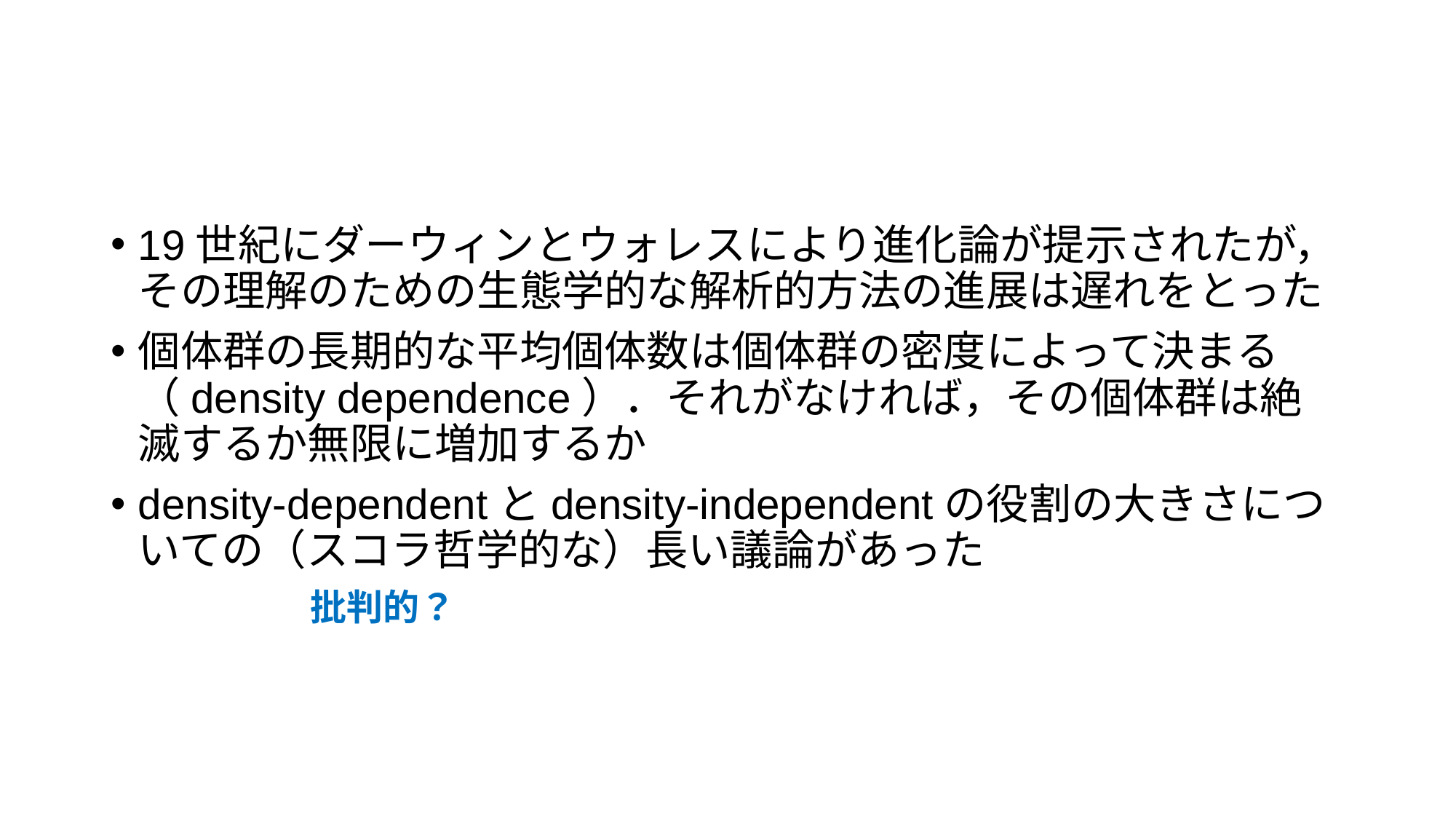

#
19世紀にダーウィンとウォレスにより進化論が提示されたが，その理解のための生態学的な解析的方法の進展は遅れをとった
個体群の長期的な平均個体数は個体群の密度によって決まる（density dependence）．それがなければ，その個体群は絶滅するか無限に増加するか
density-dependentとdensity-independentの役割の大きさについての（スコラ哲学的な）長い議論があった

批判的？